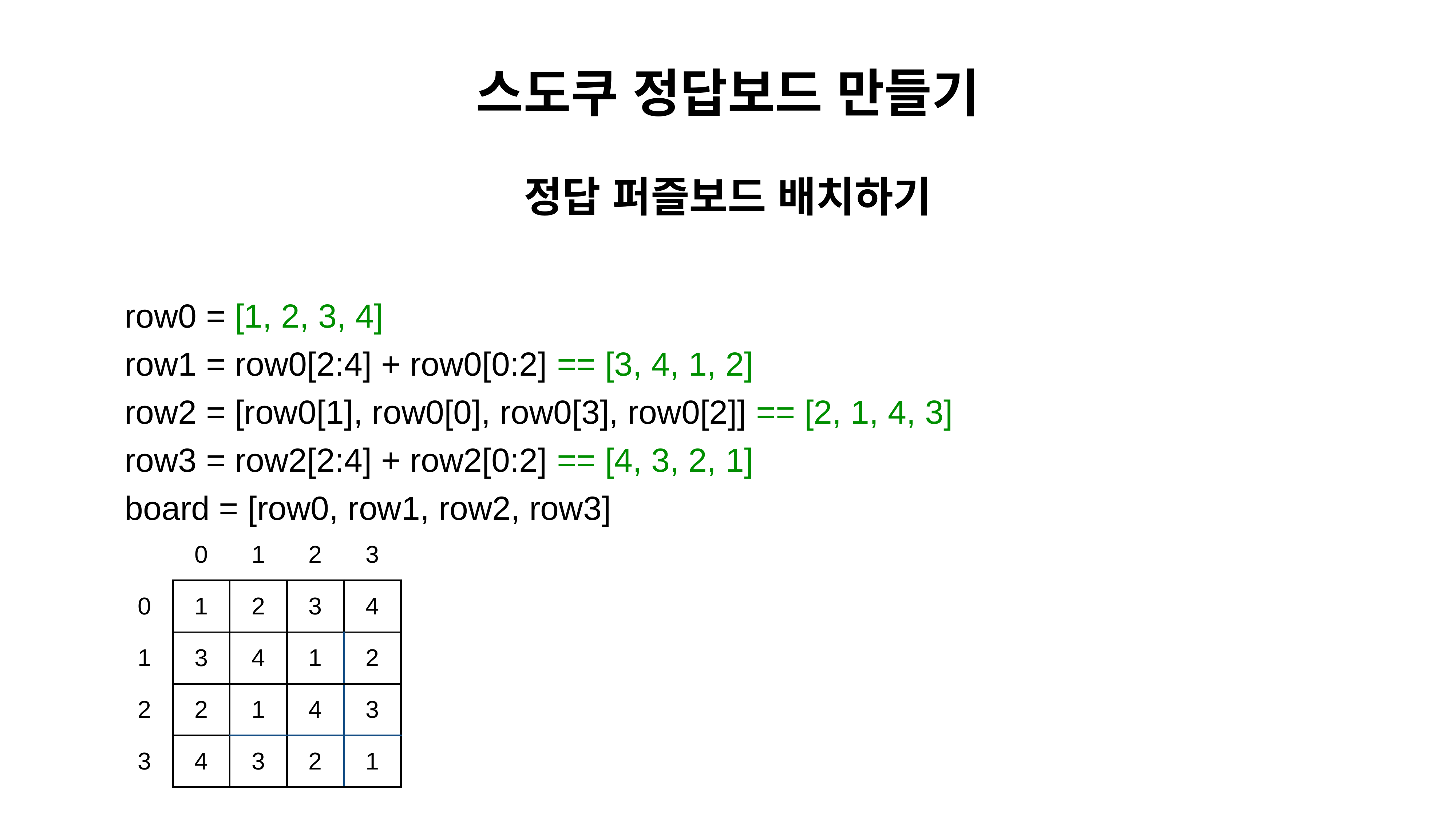

스도쿠 정답보드 만들기
정답 퍼즐보드 배치하기
row0 = [1, 2, 3, 4]
row1 = row0[2:4] + row0[0:2] == [3, 4, 1, 2]
row2 = [row0[1], row0[0], row0[3], row0[2]] == [2, 1, 4, 3]
row3 = row2[2:4] + row2[0:2] == [4, 3, 2, 1]
board = [row0, row1, row2, row3]
|  | 0 | 1 | 2 | 3 |
| --- | --- | --- | --- | --- |
| 0 | 1 | 2 | 3 | 4 |
| 1 | 3 | 4 | 1 | 2 |
| 2 | 2 | 1 | 4 | 3 |
| 3 | 4 | 3 | 2 | 1 |